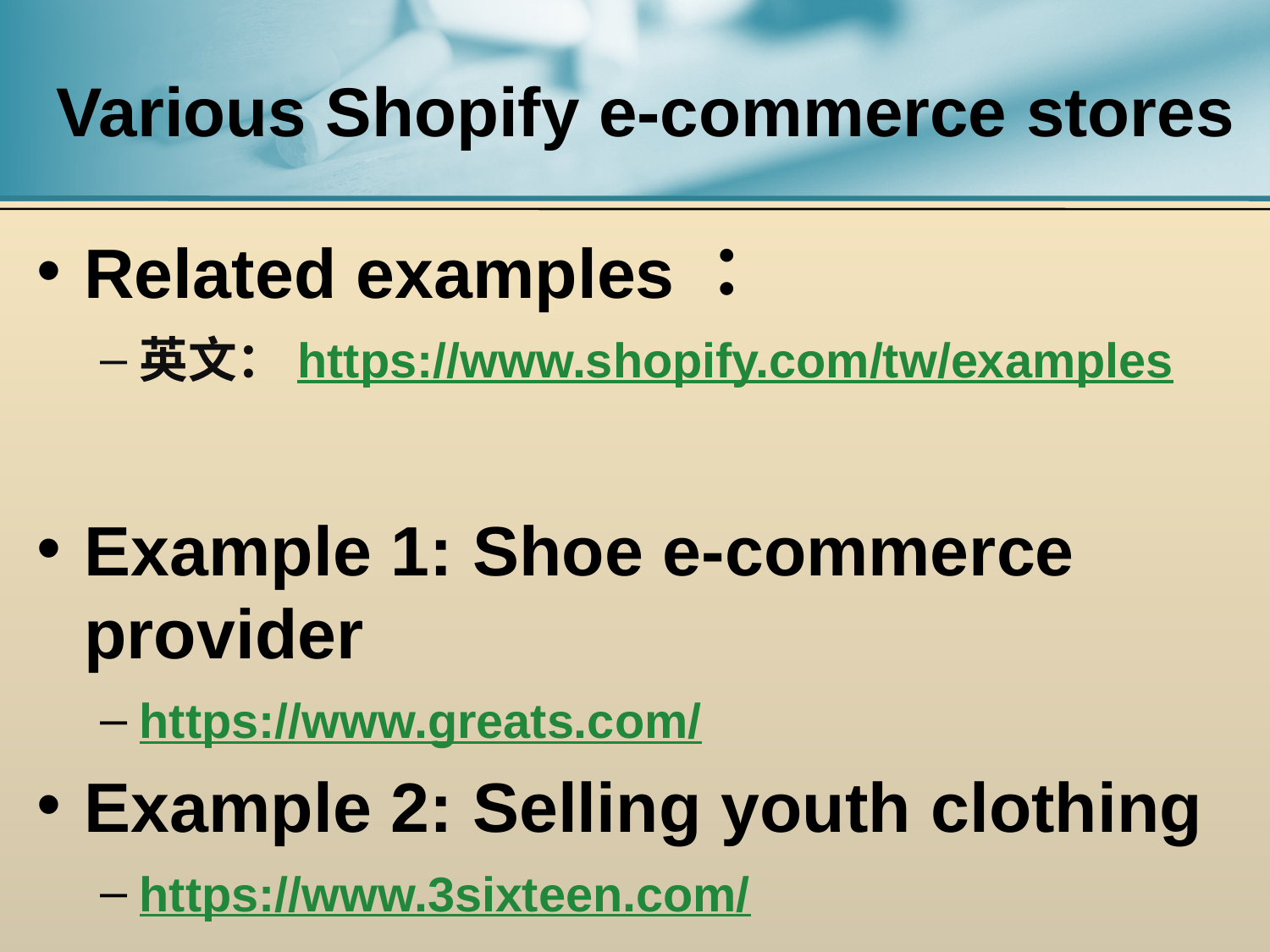

# Various Shopify e-commerce stores
Related examples：
英文：https://www.shopify.com/tw/examples

Example 1: Shoe e-commerce provider
https://www.greats.com/
Example 2: Selling youth clothing
https://www.3sixteen.com/